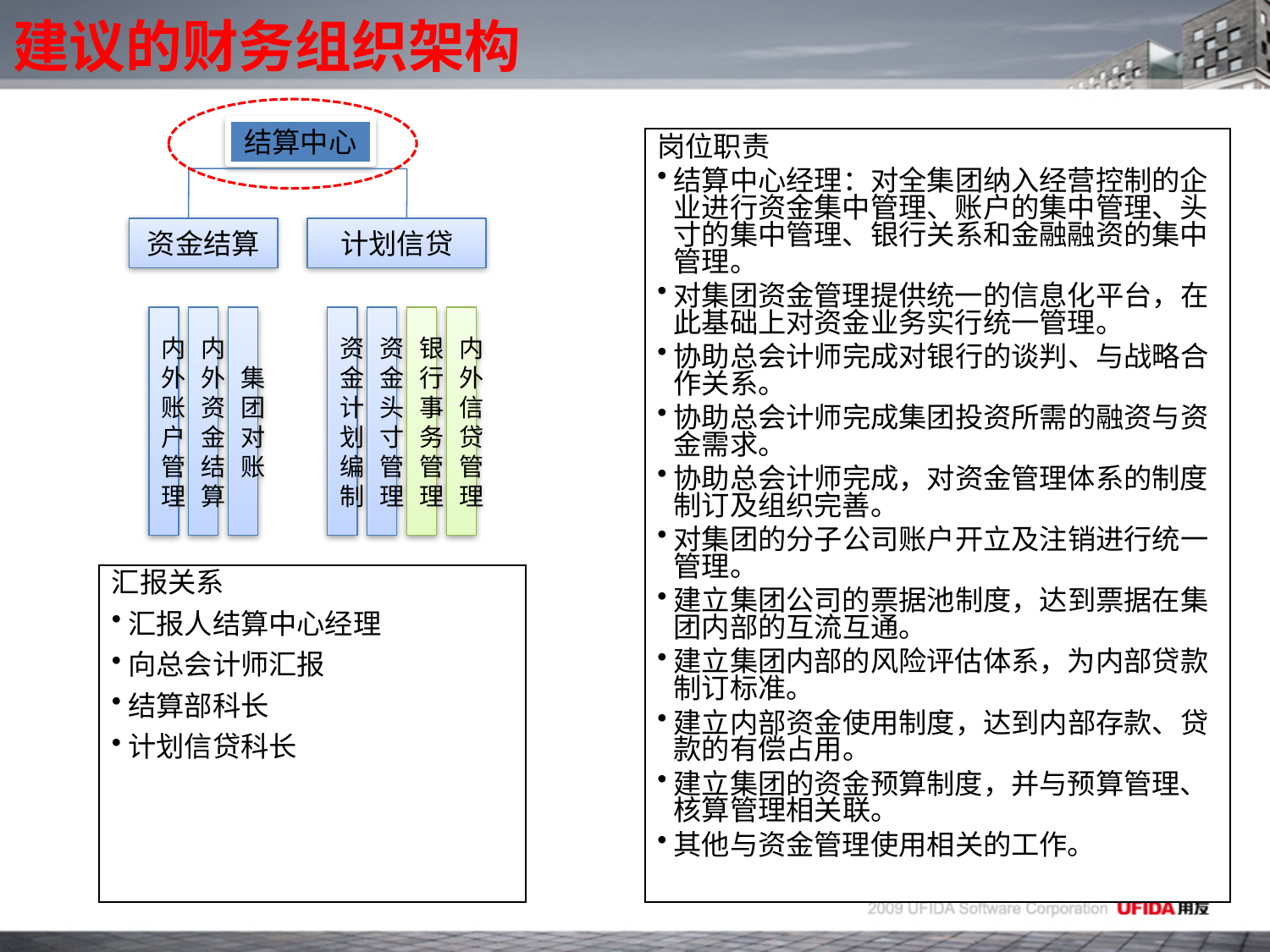

# 建议的财务组织架构

结算中心
岗位职责
结算中心经理：对全集团纳入经营控制的企业进行资金集中管理、账户的集中管理、头寸的集中管理、银行关系和金融融资的集中管理。
对集团资金管理提供统一的信息化平台，在此基础上对资金业务实行统一管理。
协助总会计师完成对银行的谈判、与战略合作关系。
协助总会计师完成集团投资所需的融资与资金需求。
协助总会计师完成，对资金管理体系的制度制订及组织完善。
对集团的分子公司账户开立及注销进行统一管理。
建立集团公司的票据池制度，达到票据在集团内部的互流互通。
建立集团内部的风险评估体系，为内部贷款制订标准。
建立内部资金使用制度，达到内部存款、贷款的有偿占用。
建立集团的资金预算制度，并与预算管理、核算管理相关联。
其他与资金管理使用相关的工作。

资金结算
计划信贷
内外账户管理
内外资金结算
集团对账
资金计划编制
资金头寸管理
银行事务管理
内外信贷管理
汇报关系
汇报人结算中心经理
向总会计师汇报
结算部科长
计划信贷科长